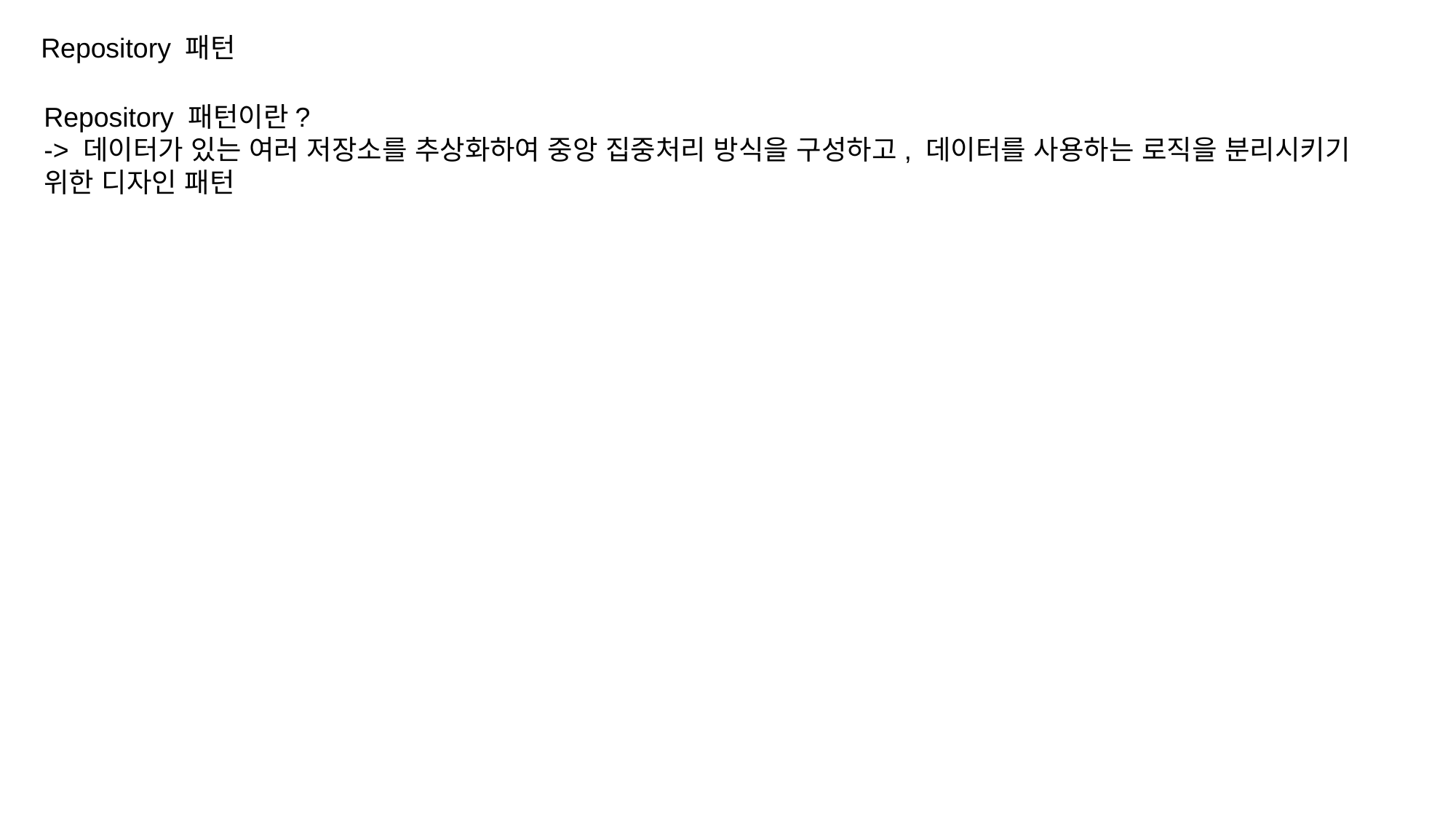

Repository 패턴
Repository 패턴이란?
-> 데이터가 있는 여러 저장소를 추상화하여 중앙 집중처리 방식을 구성하고, 데이터를 사용하는 로직을 분리시키기 위한 디자인 패턴